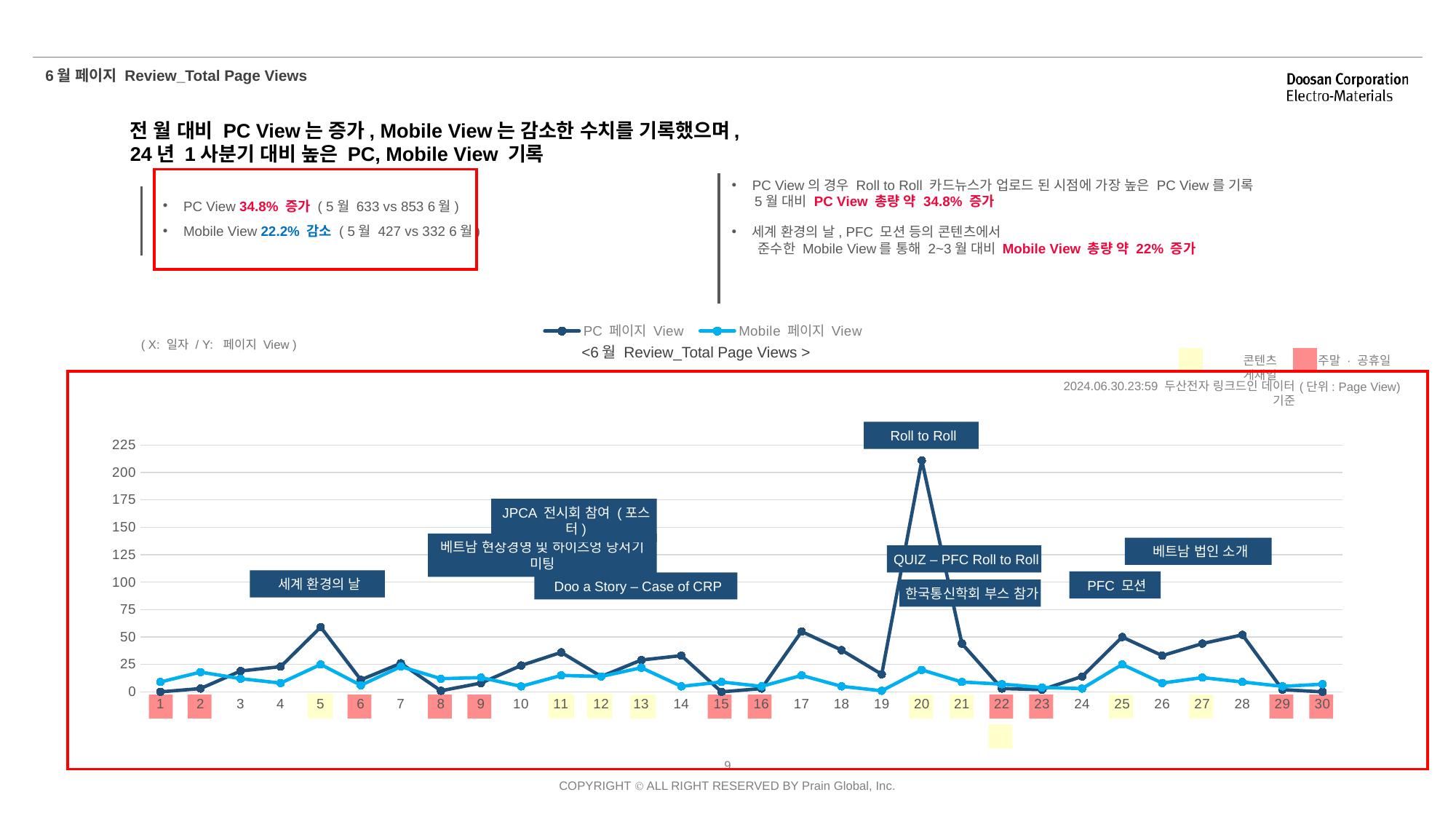

6월 페이지 Review_Total Page Views
전 월 대비 PC View는 증가, Mobile View는 감소한 수치를 기록했으며,
24년 1사분기 대비 높은 PC, Mobile View 기록

PC View의 경우 Roll to Roll 카드뉴스가 업로드 된 시점에 가장 높은 PC View를 기록
      5월 대비 PC View 총량 약 34.8% 증가
PC View 34.8% 증가 ( 5월 633 vs 853 6월)
Mobile View 22.2% 감소 ( 5월 427 vs 332 6월)
세계 환경의 날, PFC 모션 등의 콘텐츠에서
      준수한 Mobile View를 통해 2~3월 대비 Mobile View 총량 약 22% 증가

### Chart

| Category | PC 페이지 View | Mobile 페이지 View |
|---|---|---|
| 1 | 0.0 | 9.0 |
| 2 | 3.0 | 18.0 |
| 3 | 19.0 | 12.0 |
| 4 | 23.0 | 8.0 |
| 5 | 59.0 | 25.0 |
| 6 | 11.0 | 6.0 |
| 7 | 26.0 | 23.0 |
| 8 | 1.0 | 12.0 |
| 9 | 8.0 | 13.0 |
| 10 | 24.0 | 5.0 |
| 11 | 36.0 | 15.0 |
| 12 | 14.0 | 14.0 |
| 13 | 29.0 | 22.0 |
| 14 | 33.0 | 5.0 |
| 15 | 0.0 | 9.0 |
| 16 | 3.0 | 5.0 |
| 17 | 55.0 | 15.0 |
| 18 | 38.0 | 5.0 |
| 19 | 16.0 | 1.0 |
| 20 | 211.0 | 20.0 |
| 21 | 44.0 | 9.0 |
| 22 | 3.0 | 7.0 |
| 23 | 2.0 | 4.0 |
| 24 | 14.0 | 3.0 |
| 25 | 50.0 | 25.0 |
| 26 | 33.0 | 8.0 |
| 27 | 44.0 | 13.0 |
| 28 | 52.0 | 9.0 |
| 29 | 2.0 | 5.0 |
| 30 | 0.0 | 7.0 |
( X: 일자 / Y:  페이지 View )
 <6월 Review_Total Page Views >
콘텐츠 게재일
주말 · 공휴일

(단위: Page View)
2024.06.30.23:59 두산전자 링크드인 데이터 기준
Roll to Roll
JPCA 전시회 참여 (포스터)
베트남 현장경영 및 하이즈엉 당서기 미팅
베트남 법인 소개
QUIZ – PFC Roll to Roll
세계 환경의 날
PFC 모션
Doo a Story – Case of CRP
한국통신학회 부스 참가